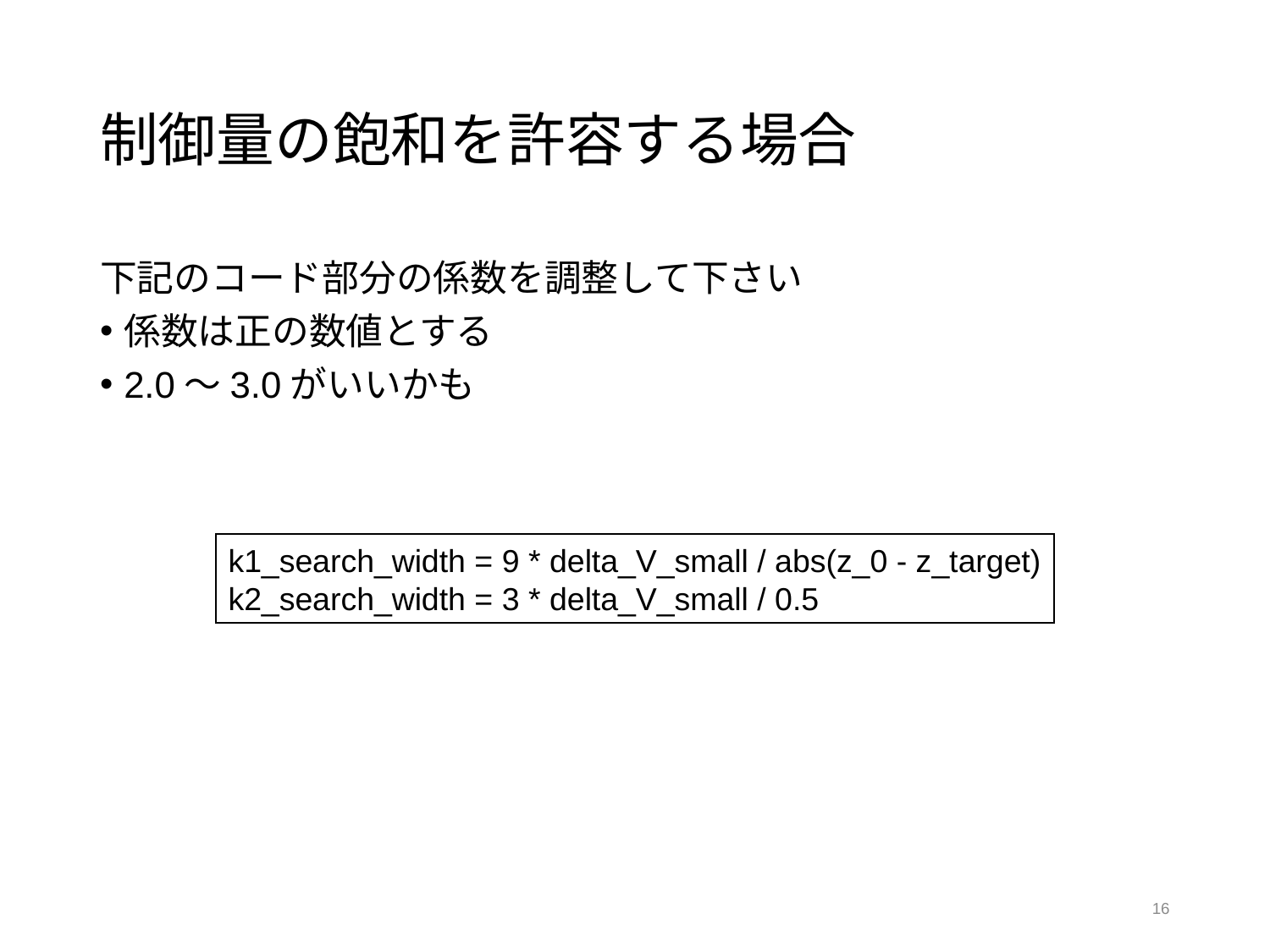

# 制御量の飽和を許容する場合
下記のコード部分の係数を調整して下さい
係数は正の数値とする
2.0～3.0がいいかも
k1_search_width = 9 * delta_V_small / abs(z_0 - z_target)
k2_search_width = 3 * delta_V_small / 0.5
16